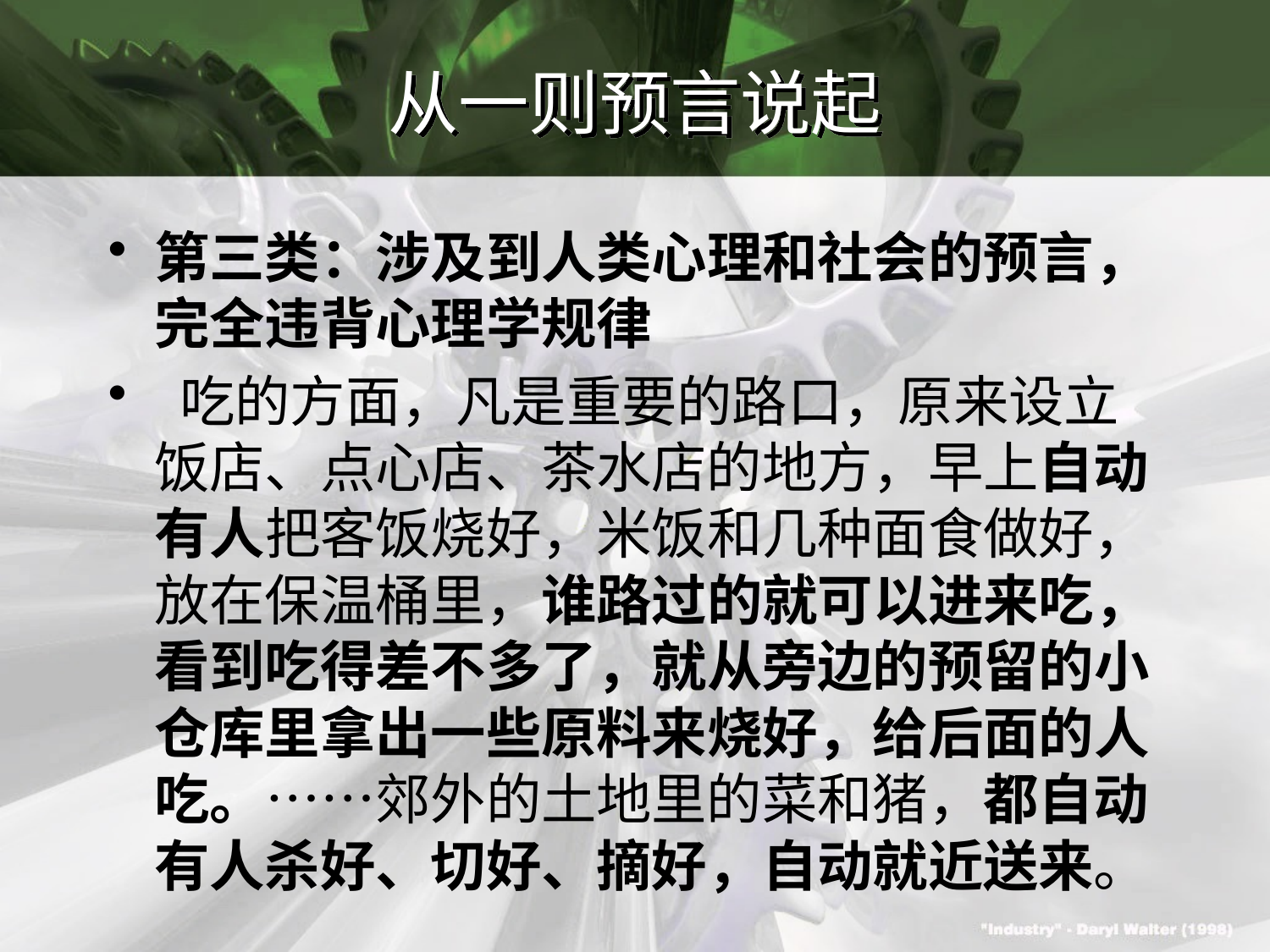

# 从一则预言说起
第三类：涉及到人类心理和社会的预言，完全违背心理学规律
 吃的方面，凡是重要的路口，原来设立饭店、点心店、茶水店的地方，早上自动有人把客饭烧好，米饭和几种面食做好，放在保温桶里，谁路过的就可以进来吃，看到吃得差不多了，就从旁边的预留的小仓库里拿出一些原料来烧好，给后面的人吃。……郊外的土地里的菜和猪，都自动有人杀好、切好、摘好，自动就近送来。